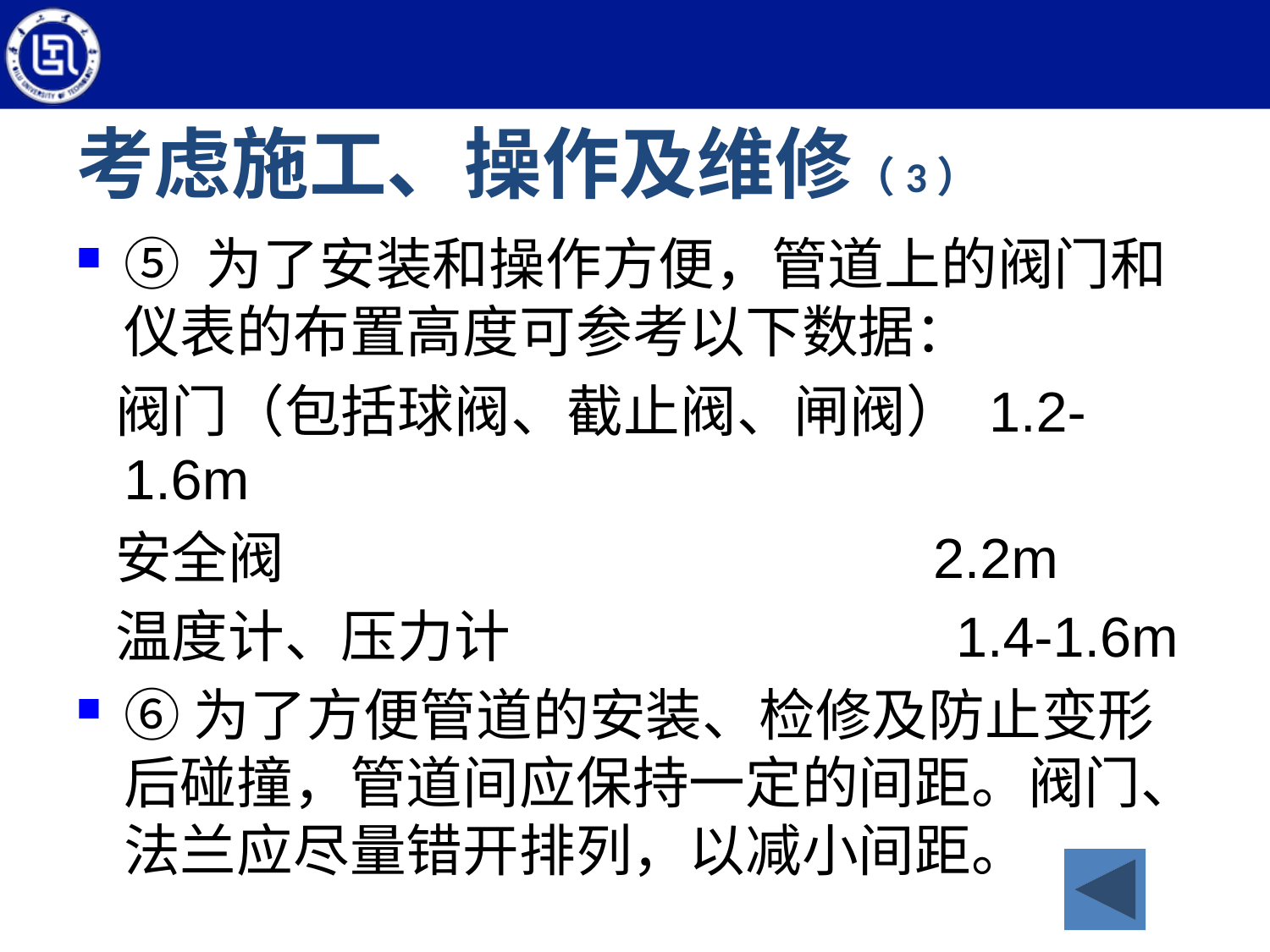

# 考虑施工、操作及维修（3）
⑤ 为了安装和操作方便，管道上的阀门和仪表的布置高度可参考以下数据：
  阀门（包括球阀、截止阀、闸阀） 1.2-1.6m
  安全阀                                                  2.2m
  温度计、压力计                                  1.4-1.6m
⑥为了方便管道的安装、检修及防止变形后碰撞，管道间应保持一定的间距。阀门、法兰应尽量错开排列，以减小间距。